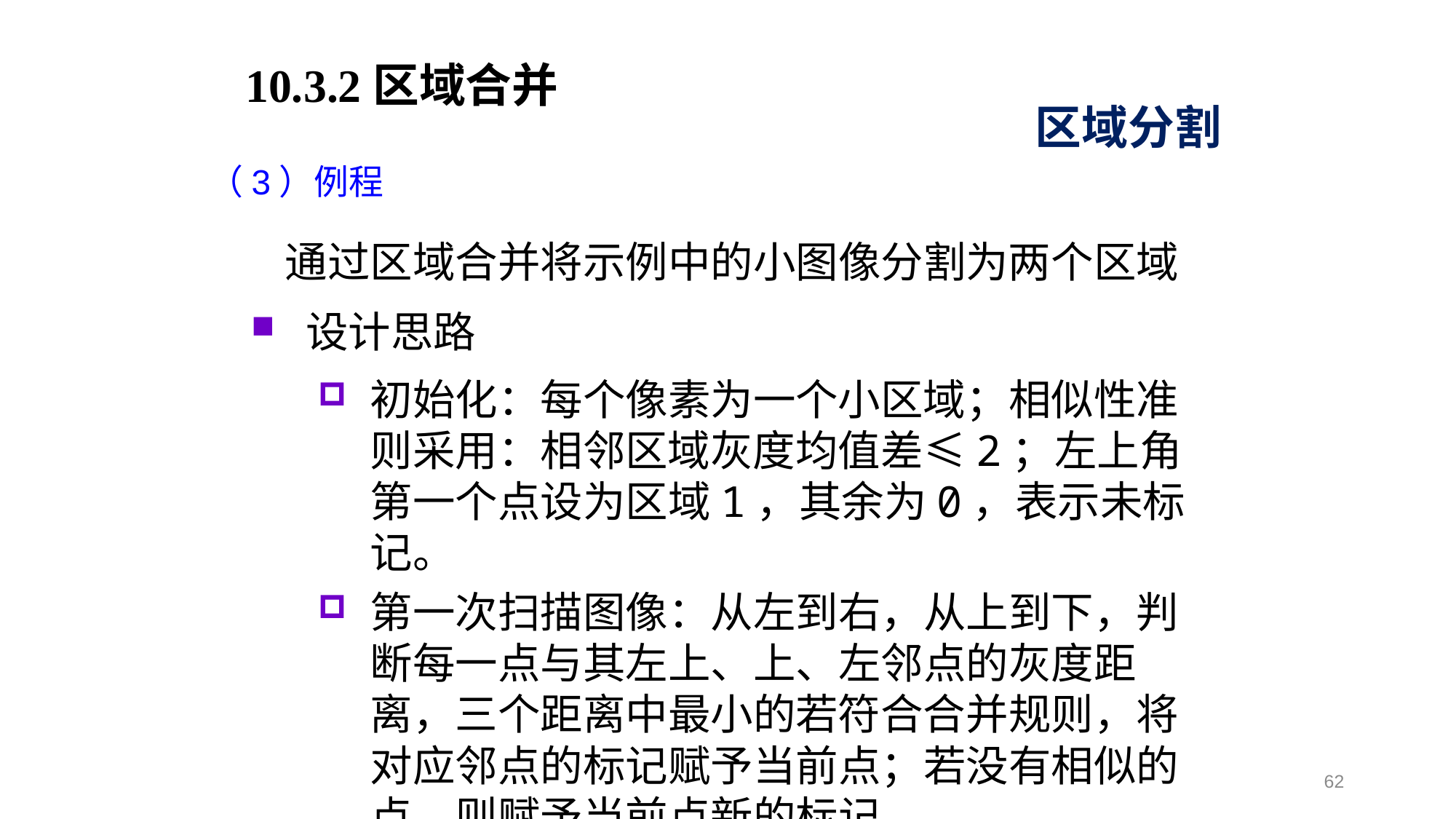

10.3.2区域合并
区域分割
（3）例程
通过区域合并将示例中的小图像分割为两个区域
设计思路
初始化：每个像素为一个小区域；相似性准则采用：相邻区域灰度均值差≤2；左上角第一个点设为区域1，其余为0，表示未标记。
第一次扫描图像：从左到右，从上到下，判断每一点与其左上、上、左邻点的灰度距离，三个距离中最小的若符合合并规则，将对应邻点的标记赋予当前点；若没有相似的点，则赋予当前点新的标记。
62